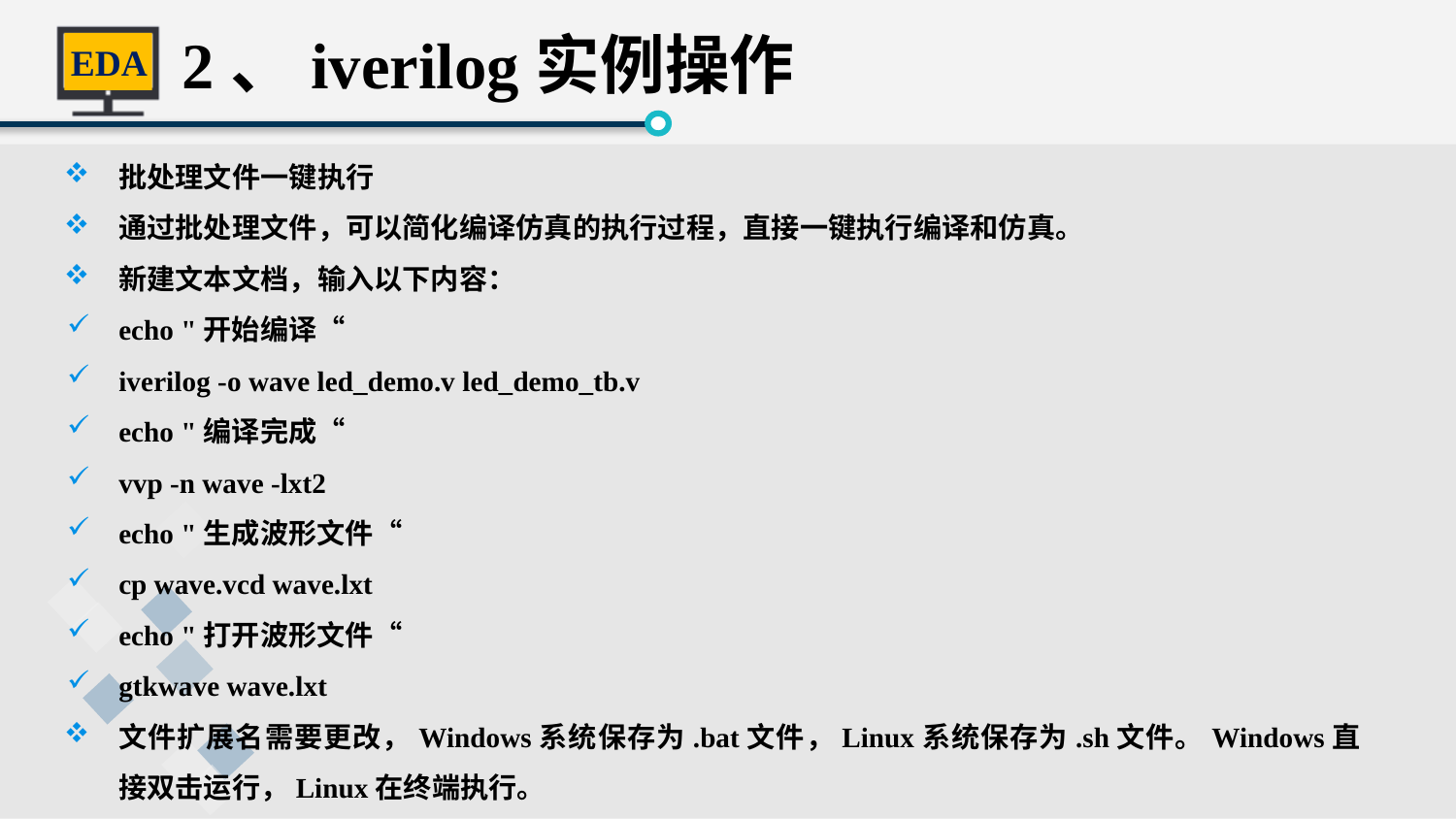

2、iverilog实例操作
批处理文件一键执行
通过批处理文件，可以简化编译仿真的执行过程，直接一键执行编译和仿真。
新建文本文档，输入以下内容：
echo "开始编译“
iverilog -o wave led_demo.v led_demo_tb.v
echo "编译完成“
vvp -n wave -lxt2
echo "生成波形文件“
cp wave.vcd wave.lxt
echo "打开波形文件“
gtkwave wave.lxt
文件扩展名需要更改，Windows系统保存为.bat文件，Linux系统保存为.sh文件。Windows直接双击运行，Linux在终端执行。